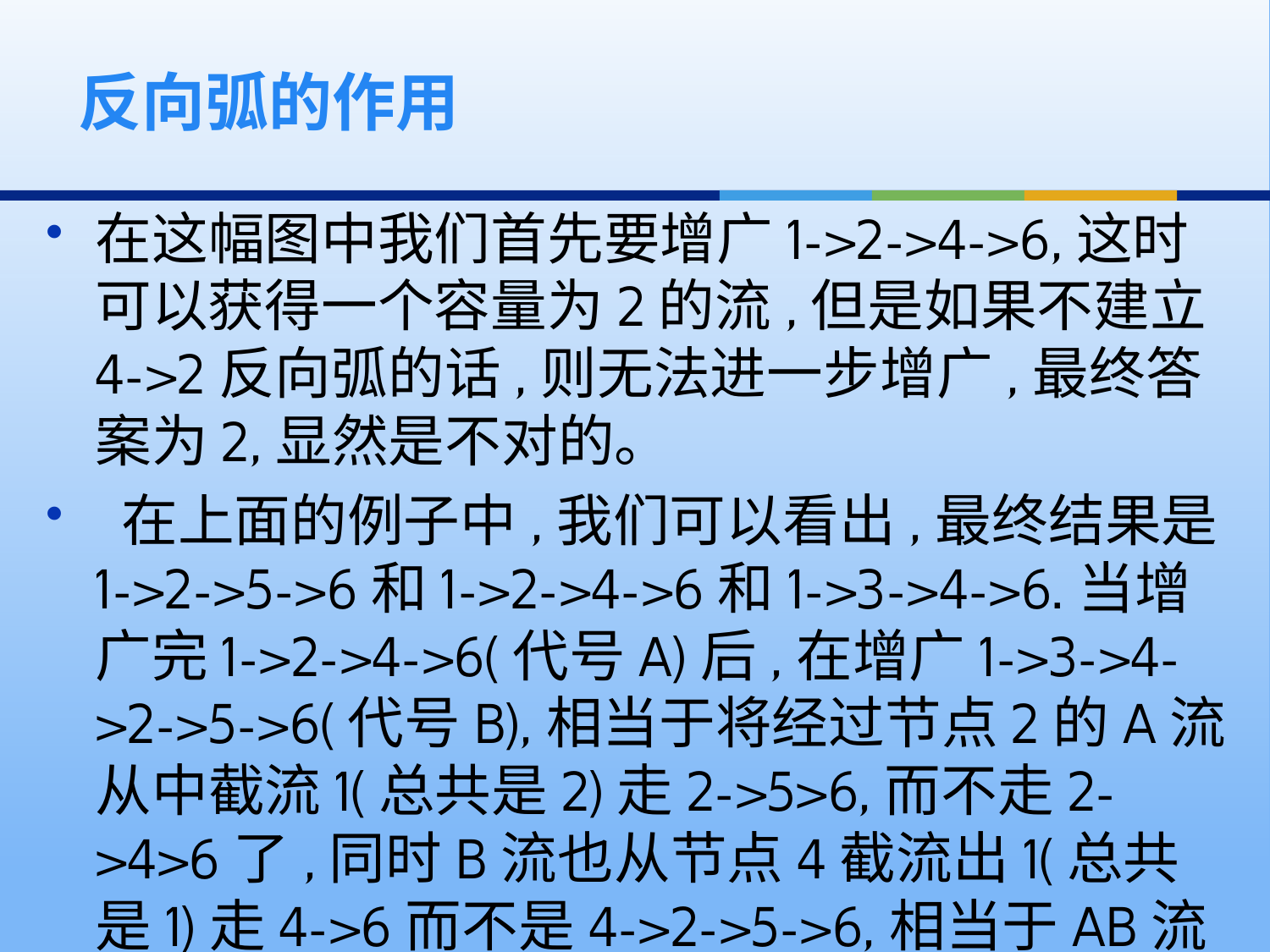

反向弧的作用
在这幅图中我们首先要增广1->2->4->6,这时可以获得一个容量为2的流,但是如果不建立4->2反向弧的话,则无法进一步增广,最终答案为2,显然是不对的。
 在上面的例子中,我们可以看出,最终结果是1->2->5->6和1->2->4->6和1->3->4->6.当增广完1->2->4->6(代号A)后,在增广1->3->4->2->5->6(代号B),相当于将经过节点2的A流从中截流1(总共是2)走2->5>6,而不走2->4>6了,同时B流也从节点4截流出1(总共是1)走4->6而不是4->2->5->6,相当于AB流做加法.